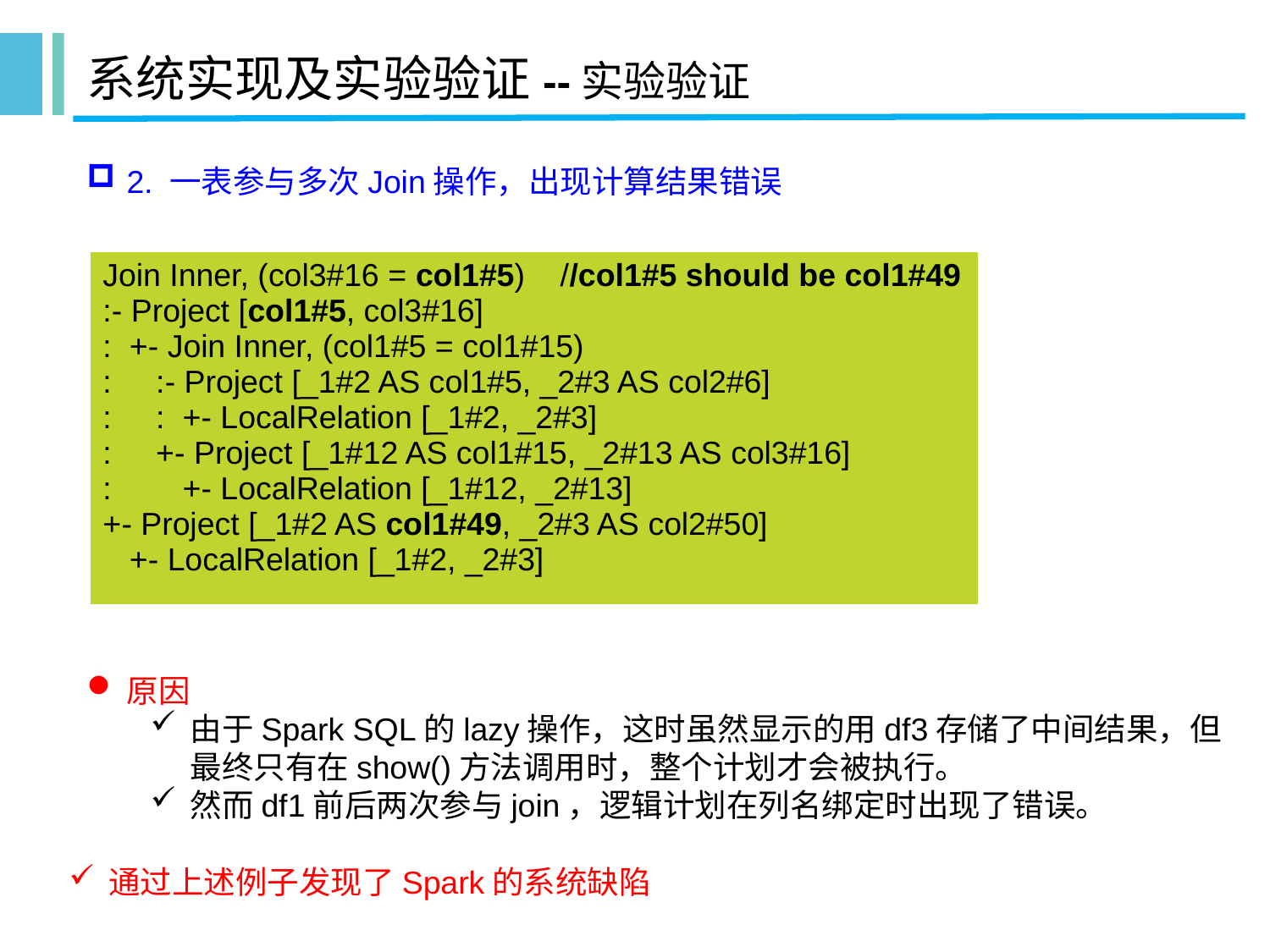

# 系统实现及实验验证--实验验证
2. 一表参与多次Join操作，出现计算结果错误
| Join Inner, (col3#16 = col1#5) //col1#5 should be col1#49 :- Project [col1#5, col3#16] : +- Join Inner, (col1#5 = col1#15) : :- Project [\_1#2 AS col1#5, \_2#3 AS col2#6] : : +- LocalRelation [\_1#2, \_2#3] : +- Project [\_1#12 AS col1#15, \_2#13 AS col3#16] : +- LocalRelation [\_1#12, \_2#13] +- Project [\_1#2 AS col1#49, \_2#3 AS col2#50] +- LocalRelation [\_1#2, \_2#3] |
| --- |
原因
由于Spark SQL的lazy操作，这时虽然显示的用df3存储了中间结果，但最终只有在show()方法调用时，整个计划才会被执行。
然而df1前后两次参与join，逻辑计划在列名绑定时出现了错误。

通过上述例子发现了Spark的系统缺陷